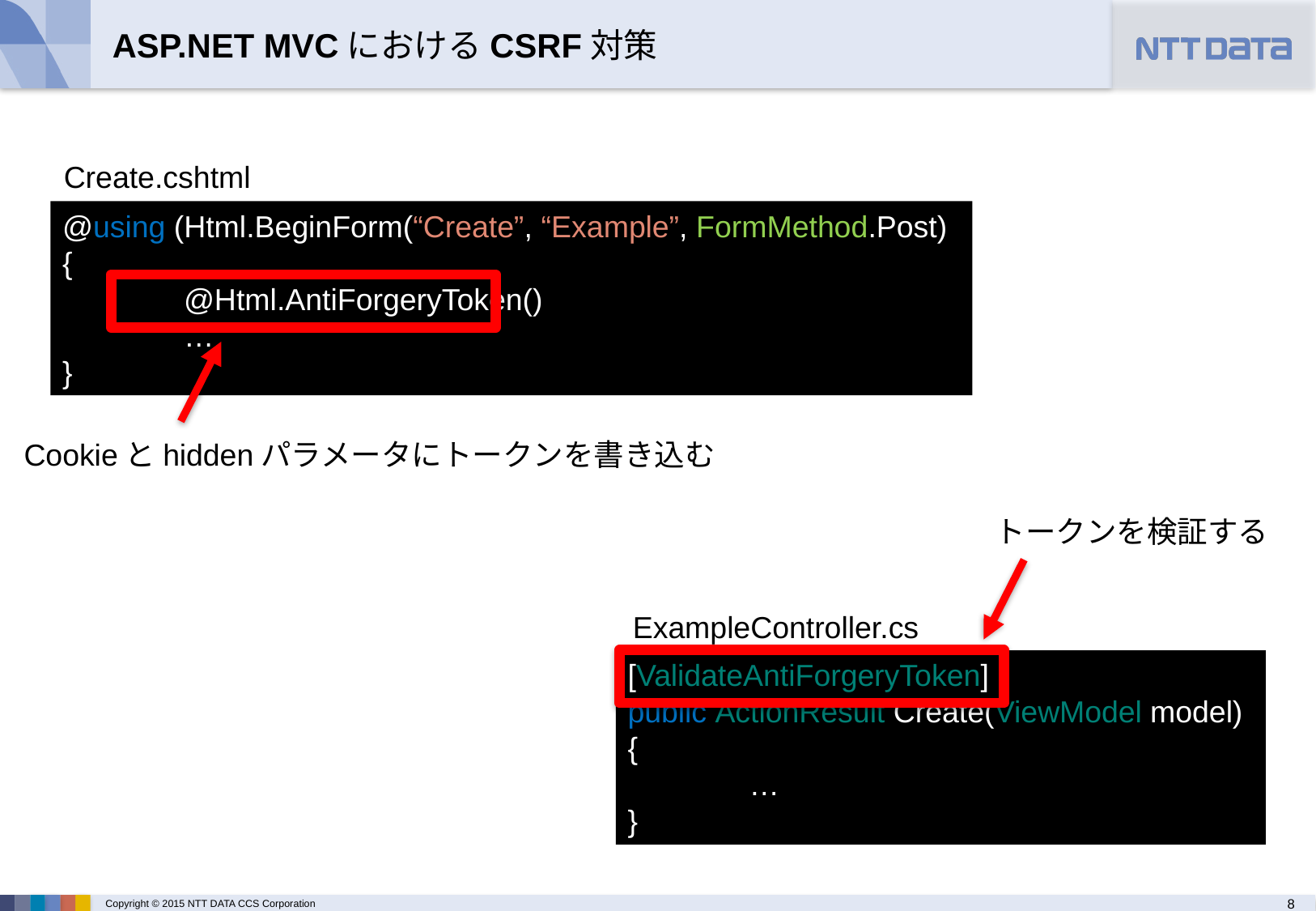

# ASP.NET MVCにおけるCSRF対策
Create.cshtml
@using (Html.BeginForm(“Create”, “Example”, FormMethod.Post)
{
	@Html.AntiForgeryToken()
	…
}

Cookieとhiddenパラメータにトークンを書き込む
トークンを検証する
ExampleController.cs
[ValidateAntiForgeryToken]
public ActionResult Create(ViewModel model)
{
	…
}